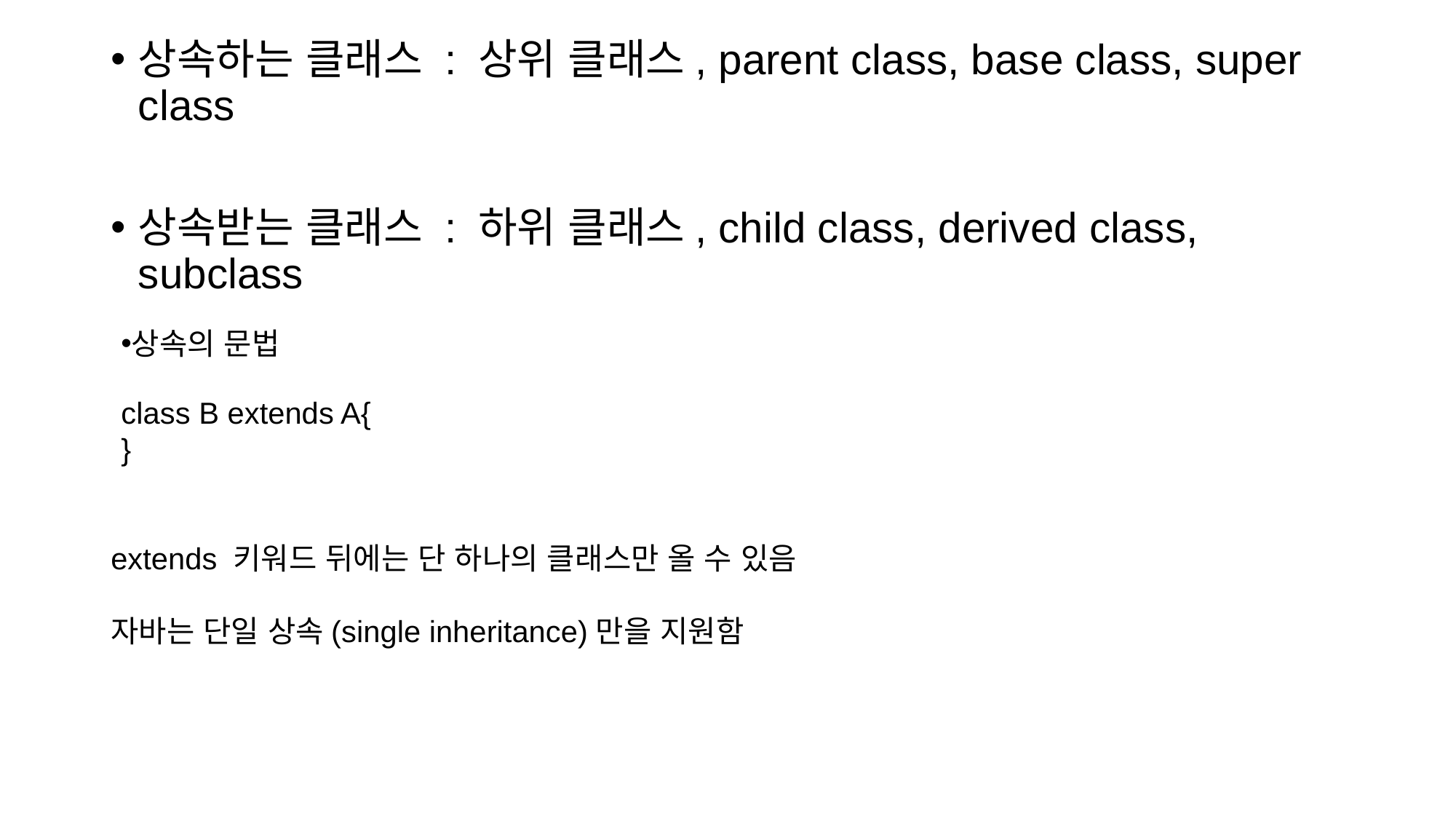

상속하는 클래스 : 상위 클래스, parent class, base class, super class

상속받는 클래스 : 하위 클래스, child class, derived class, subclass
상속의 문법

class B extends A{
}
extends 키워드 뒤에는 단 하나의 클래스만 올 수 있음

자바는 단일 상속(single inheritance)만을 지원함